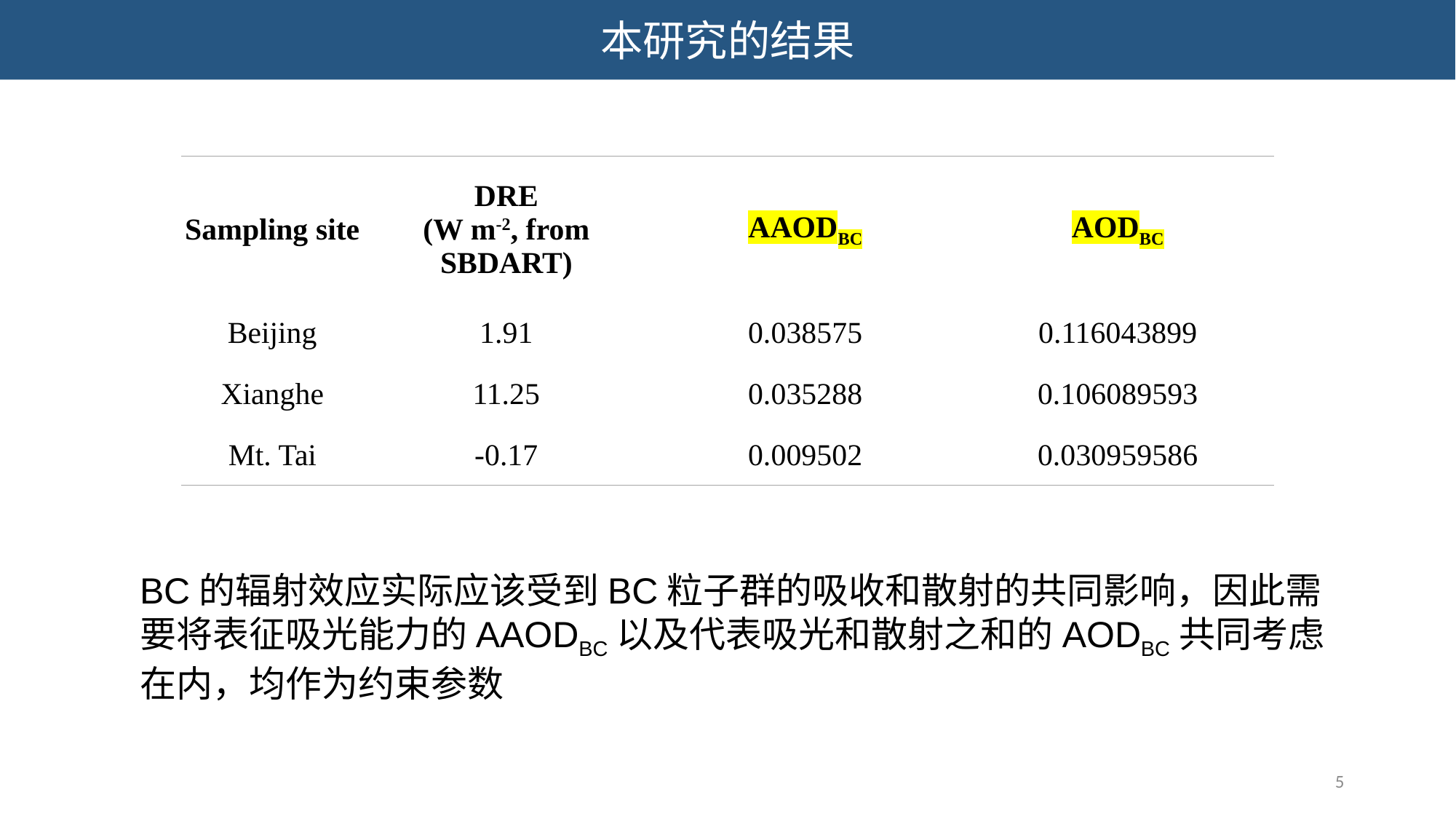

本研究的结果
| Sampling site | DRE (W m-2, from SBDART) | AAODBC | AODBC |
| --- | --- | --- | --- |
| Beijing | 1.91 | 0.038575 | 0.116043899 |
| Xianghe | 11.25 | 0.035288 | 0.106089593 |
| Mt. Tai | -0.17 | 0.009502 | 0.030959586 |
BC的辐射效应实际应该受到BC粒子群的吸收和散射的共同影响，因此需要将表征吸光能力的AAODBC以及代表吸光和散射之和的AODBC共同考虑在内，均作为约束参数
5